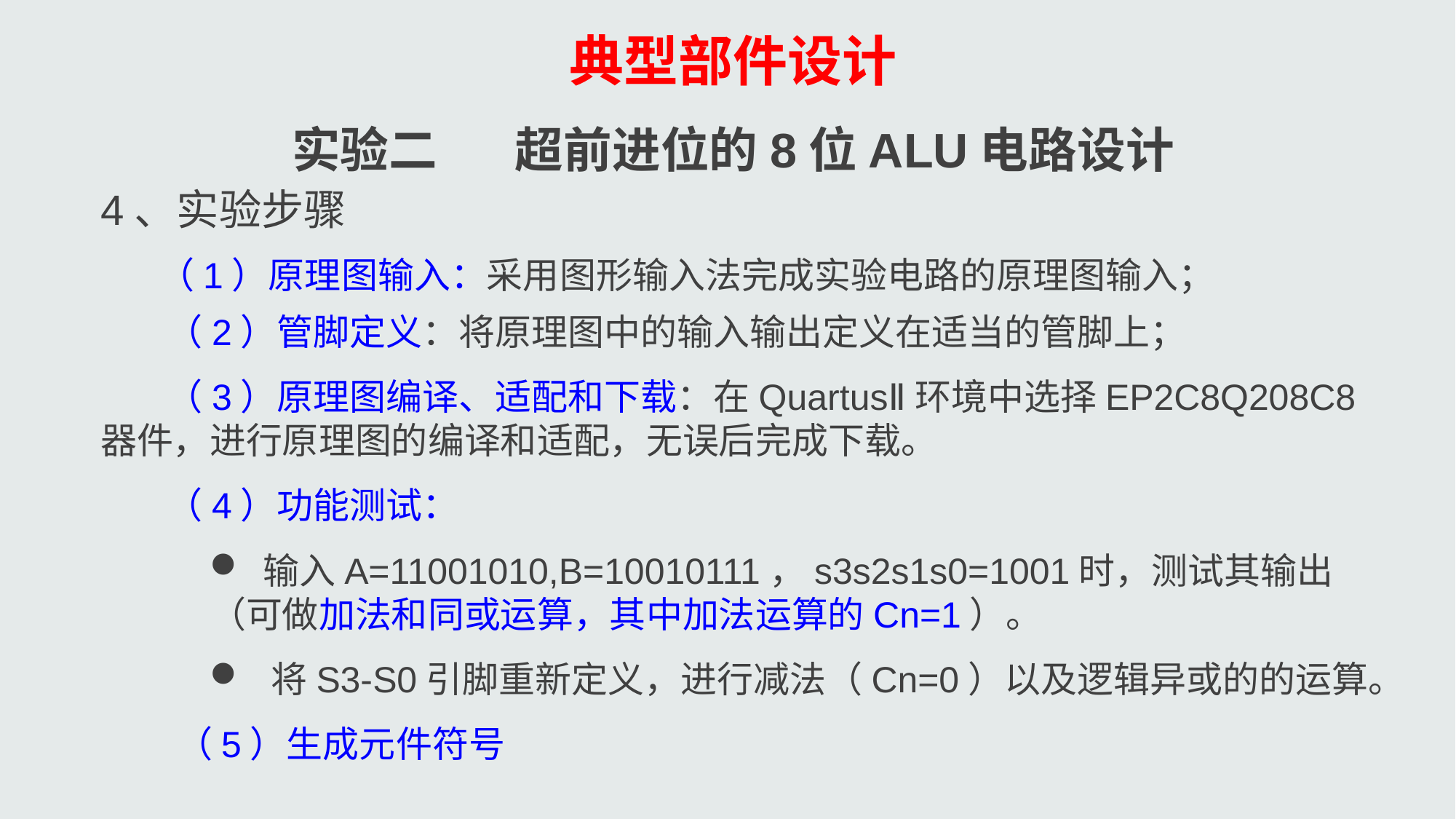

典型部件设计
实验二       超前进位的8位ALU电路设计
4、实验步骤
     （1）原理图输入：采用图形输入法完成实验电路的原理图输入；
       （2）管脚定义：将原理图中的输入输出定义在适当的管脚上；
       （3）原理图编译、适配和下载：在QuartusⅡ环境中选择EP2C8Q208C8器件，进行原理图的编译和适配，无误后完成下载。
       （4）功能测试：
 输入A=11001010,B=10010111，s3s2s1s0=1001时，测试其输出（可做加法和同或运算，其中加法运算的Cn=1）。
  将S3-S0引脚重新定义，进行减法（Cn=0）以及逻辑异或的的运算。
（5）生成元件符号